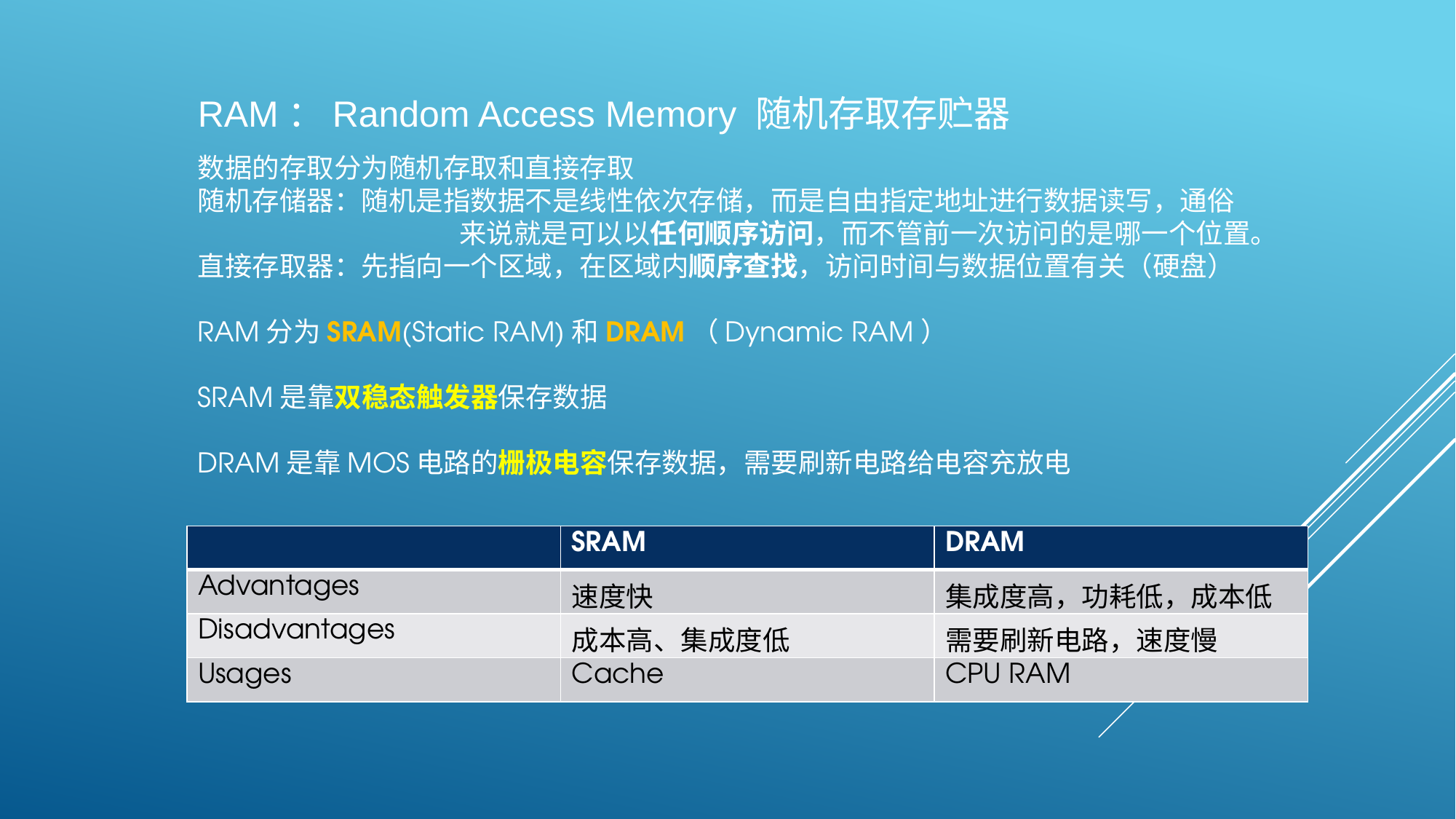

RAM：Random Access Memory 随机存取存贮器
数据的存取分为随机存取和直接存取
随机存储器：随机是指数据不是线性依次存储，而是自由指定地址进行数据读写，通俗	         		       来说就是可以以任何顺序访问，而不管前一次访问的是哪一个位置。
直接存取器：先指向一个区域，在区域内顺序查找，访问时间与数据位置有关（硬盘）

RAM分为SRAM(Static RAM)和DRAM（Dynamic RAM）

SRAM是靠双稳态触发器保存数据

DRAM是靠MOS电路的栅极电容保存数据，需要刷新电路给电容充放电

|  | SRAM | DRAM |
| --- | --- | --- |
| Advantages | 速度快 | 集成度高，功耗低，成本低 |
| Disadvantages | 成本高、集成度低 | 需要刷新电路，速度慢 |
| Usages | Cache | CPU RAM |